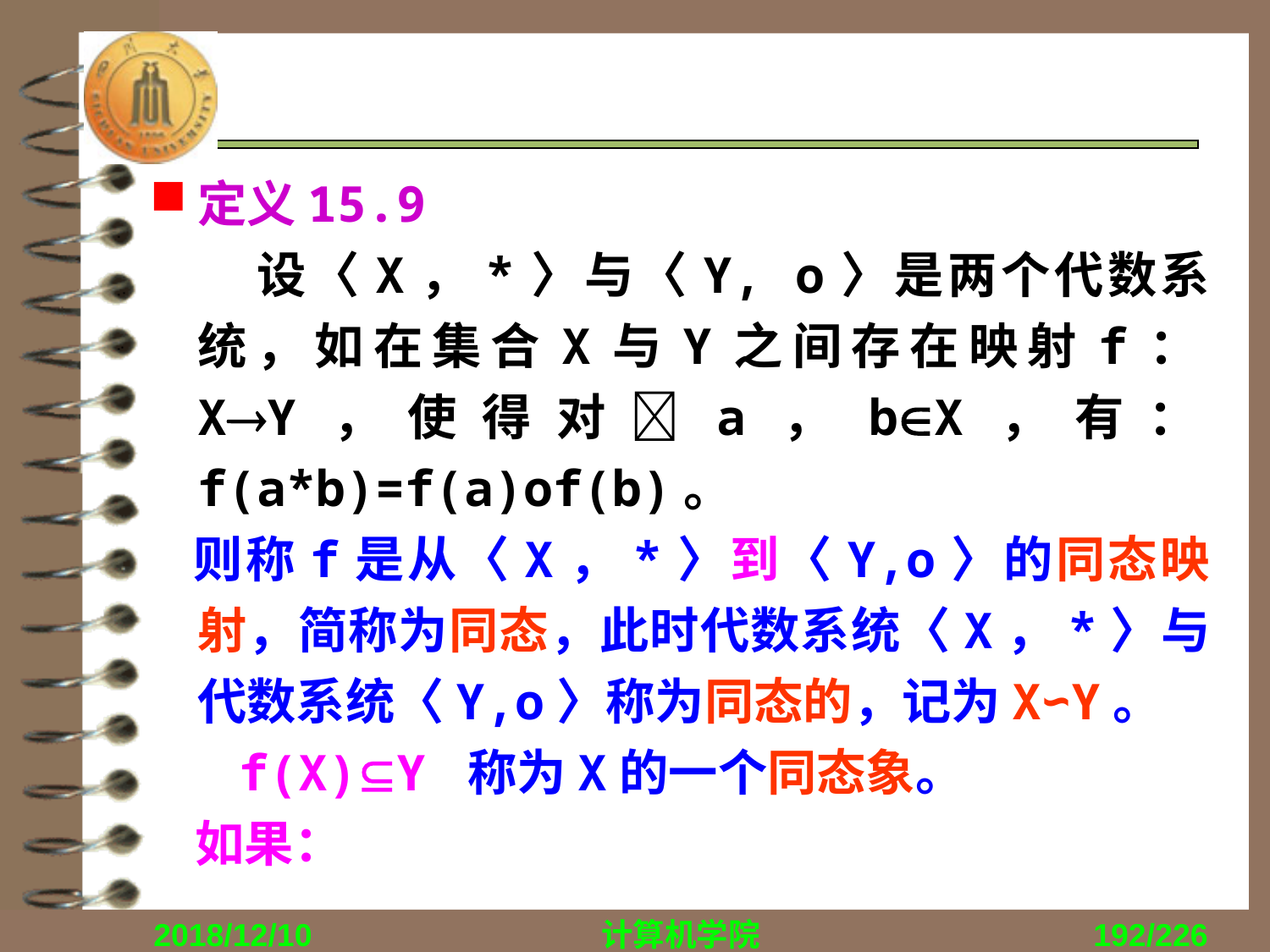

#
定义15.9
      设〈X，*〉与〈Y, о〉是两个代数系统，如在集合X与Y之间存在映射f：X→Y，使得对∀a，b∈X，有：f(a*b)=f(a)оf(b)。
  则称f是从〈X，*〉到〈Y,о〉的同态映射，简称为同态，此时代数系统〈X，*〉与代数系统〈Y,о〉称为同态的，记为X∽Y。
   f(X)⊆Y 称为X的一个同态象。
   如果：

2018/12/10
计算机学院
192/226